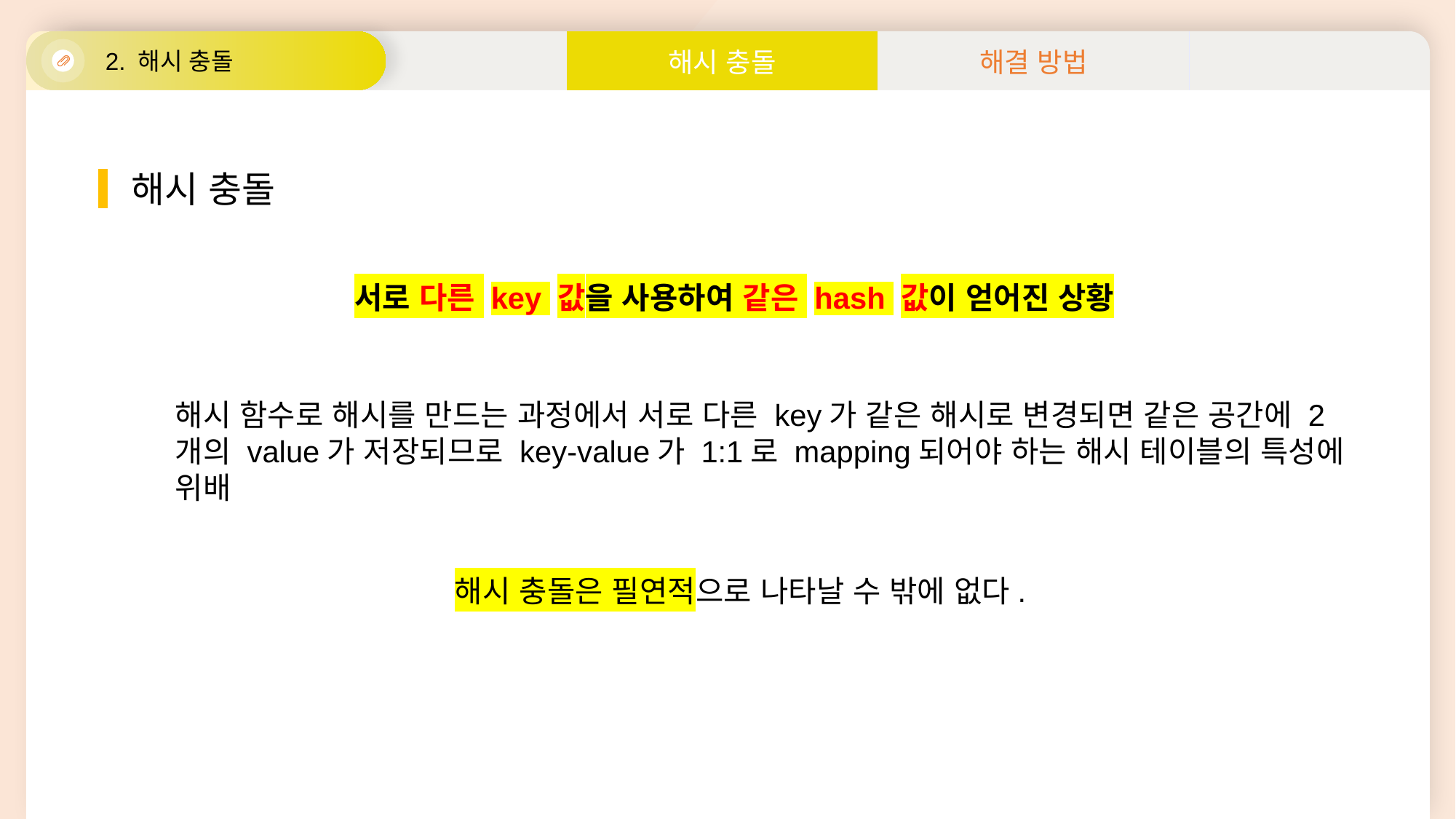

2. 해시 충돌

| 해시 충돌 | 해결 방법 |
| --- | --- |
해시 충돌
서로 다른 key 값을 사용하여 같은 hash 값이 얻어진 상황
해시 함수로 해시를 만드는 과정에서 서로 다른 key가 같은 해시로 변경되면 같은 공간에 2개의 value가 저장되므로 key-value가 1:1로 mapping되어야 하는 해시 테이블의 특성에 위배
 해시 충돌은 필연적으로 나타날 수 밖에 없다.